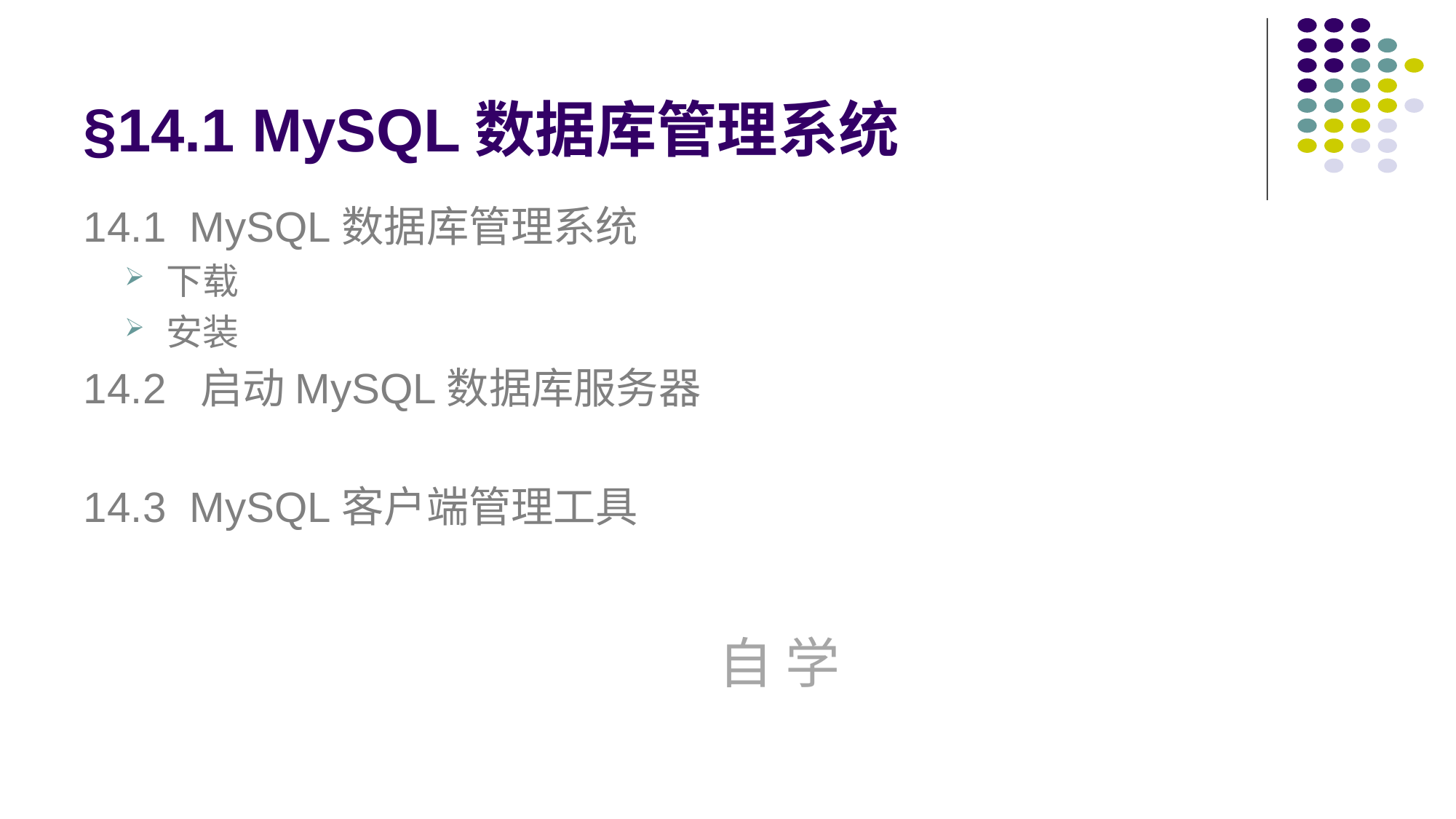

# §14.1 MySQL数据库管理系统
14.1  MySQL数据库管理系统
下载
安装
14.2  启动MySQL数据库服务器

14.3  MySQL客户端管理工具
自 学
4